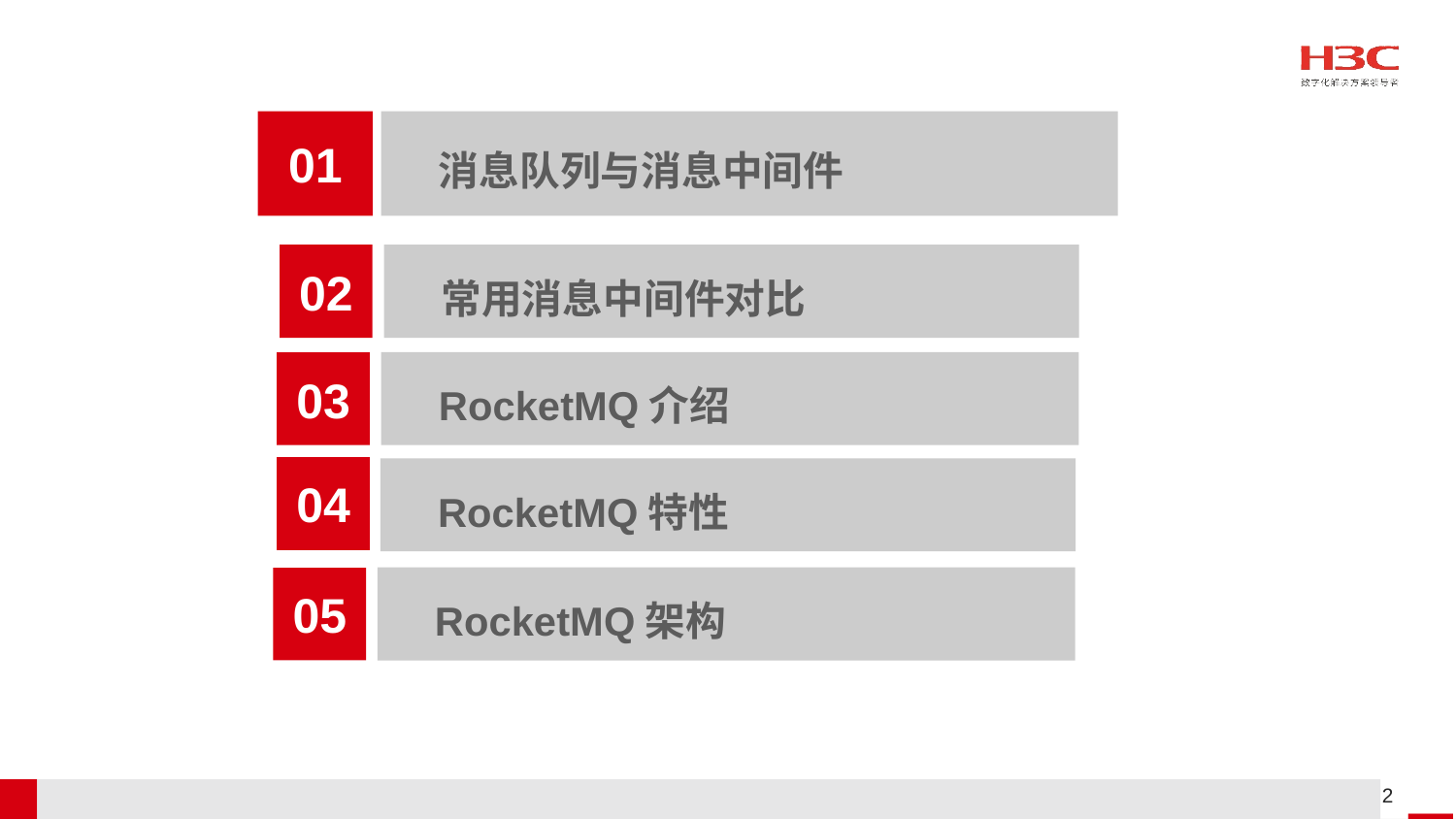

01
消息队列与消息中间件
02
常用消息中间件对比
RocketMQ介绍
03
04
RocketMQ特性
RocketMQ架构
05